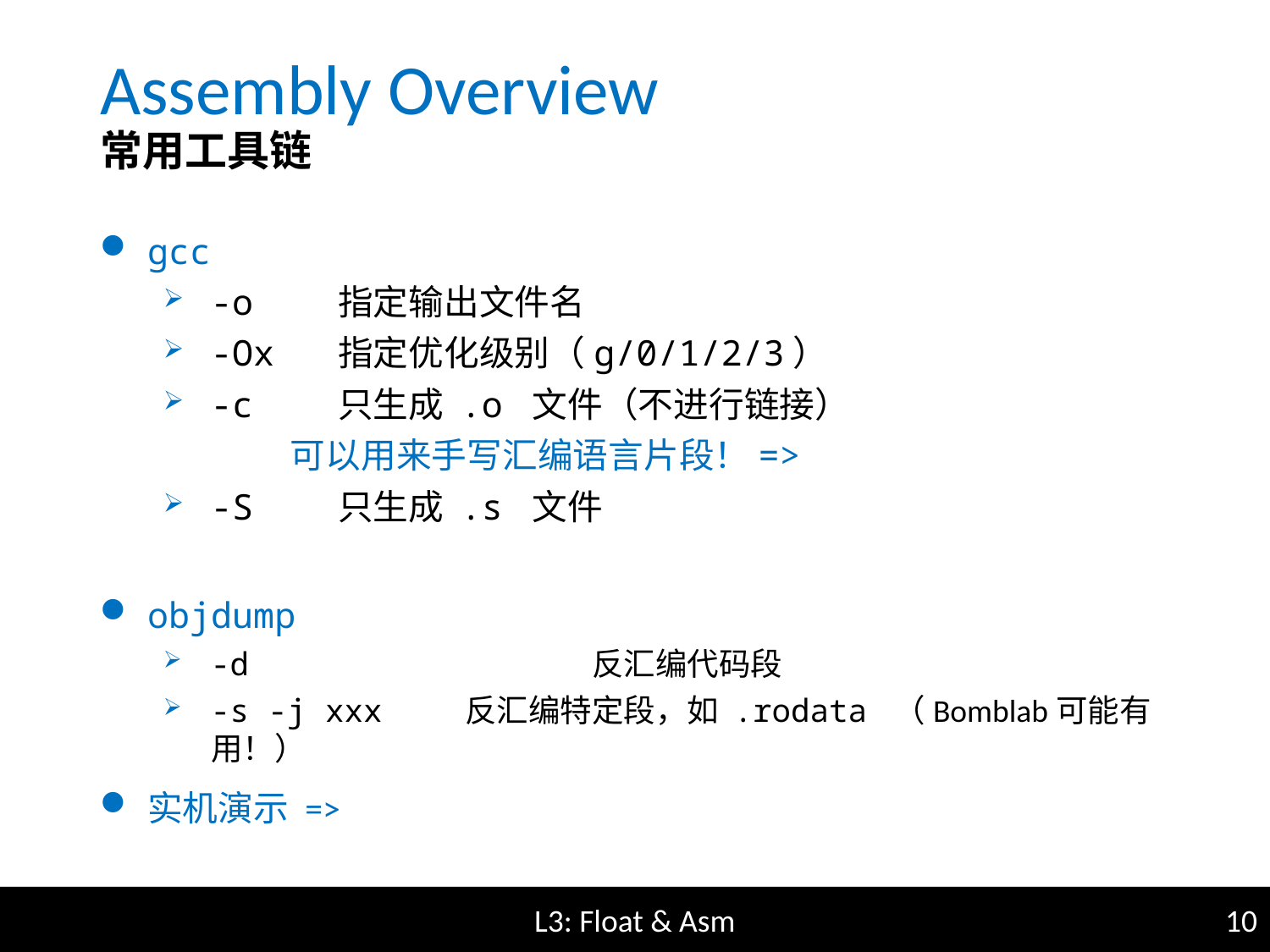

Assembly Overview
常用工具链
gcc
-o	指定输出文件名
-Ox	指定优化级别（g/0/1/2/3）
-c	只生成 .o 文件（不进行链接）
可以用来手写汇编语言片段！=>
-S	只生成 .s 文件

objdump
-d			反汇编代码段
-s -j xxx	反汇编特定段，如 .rodata （Bomblab可能有用！）

实机演示 =>
L3: Float & Asm
10